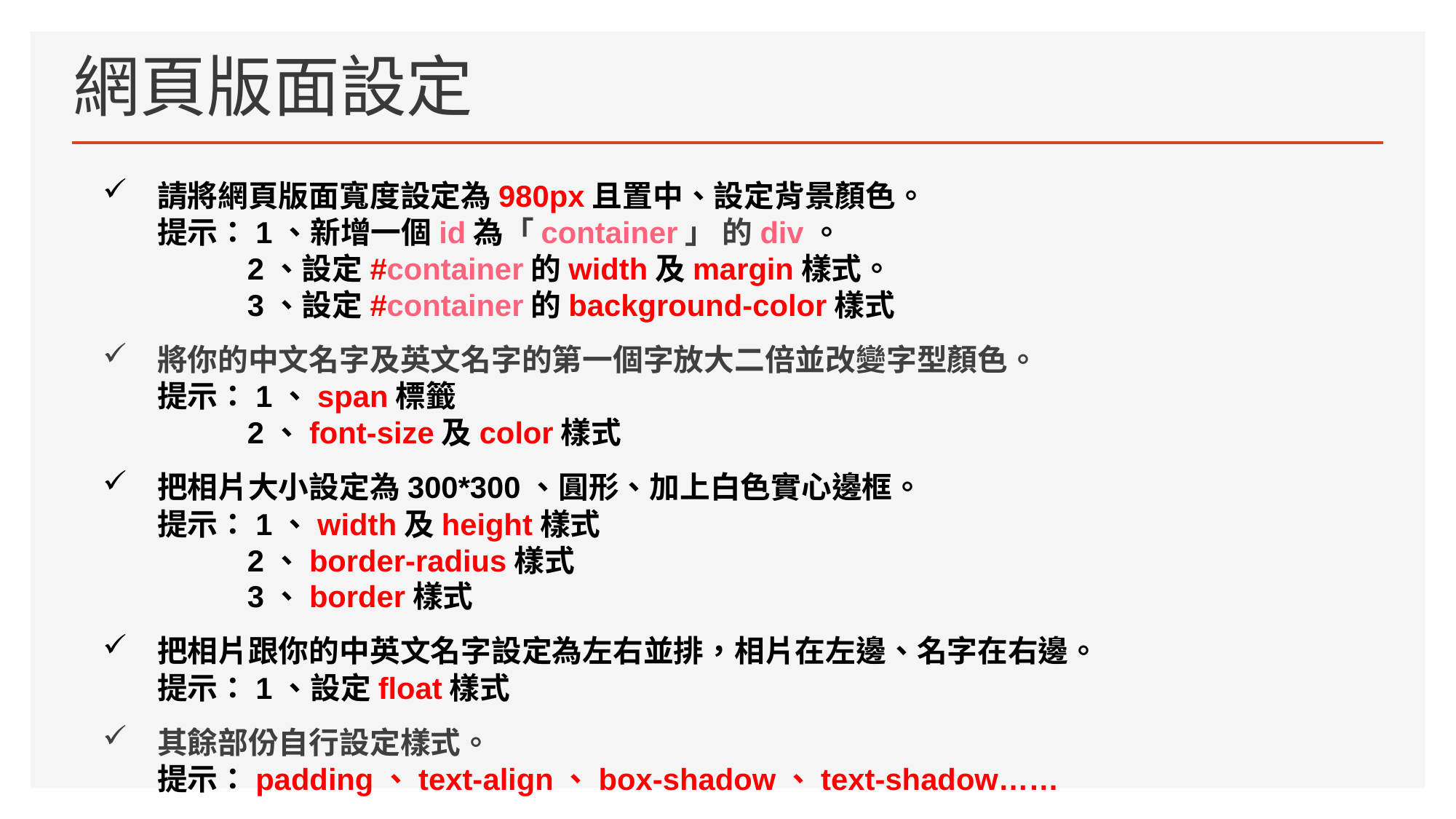

# 網頁版面設定
請將網頁版面寬度設定為980px且置中、設定背景顏色。
提示：1、新增一個id為「container」 的div。
            2、設定#container的width及margin樣式。
            3、設定#container的background-color樣式
將你的中文名字及英文名字的第一個字放大二倍並改變字型顏色。
提示：1、span標籤
            2、font-size及color樣式
把相片大小設定為300*300、圓形、加上白色實心邊框。
提示：1、width及height樣式
            2、border-radius樣式
            3、border樣式
把相片跟你的中英文名字設定為左右並排，相片在左邊、名字在右邊。
提示：1、設定float樣式
其餘部份自行設定樣式。
提示：padding、text-align、box-shadow、text-shadow……